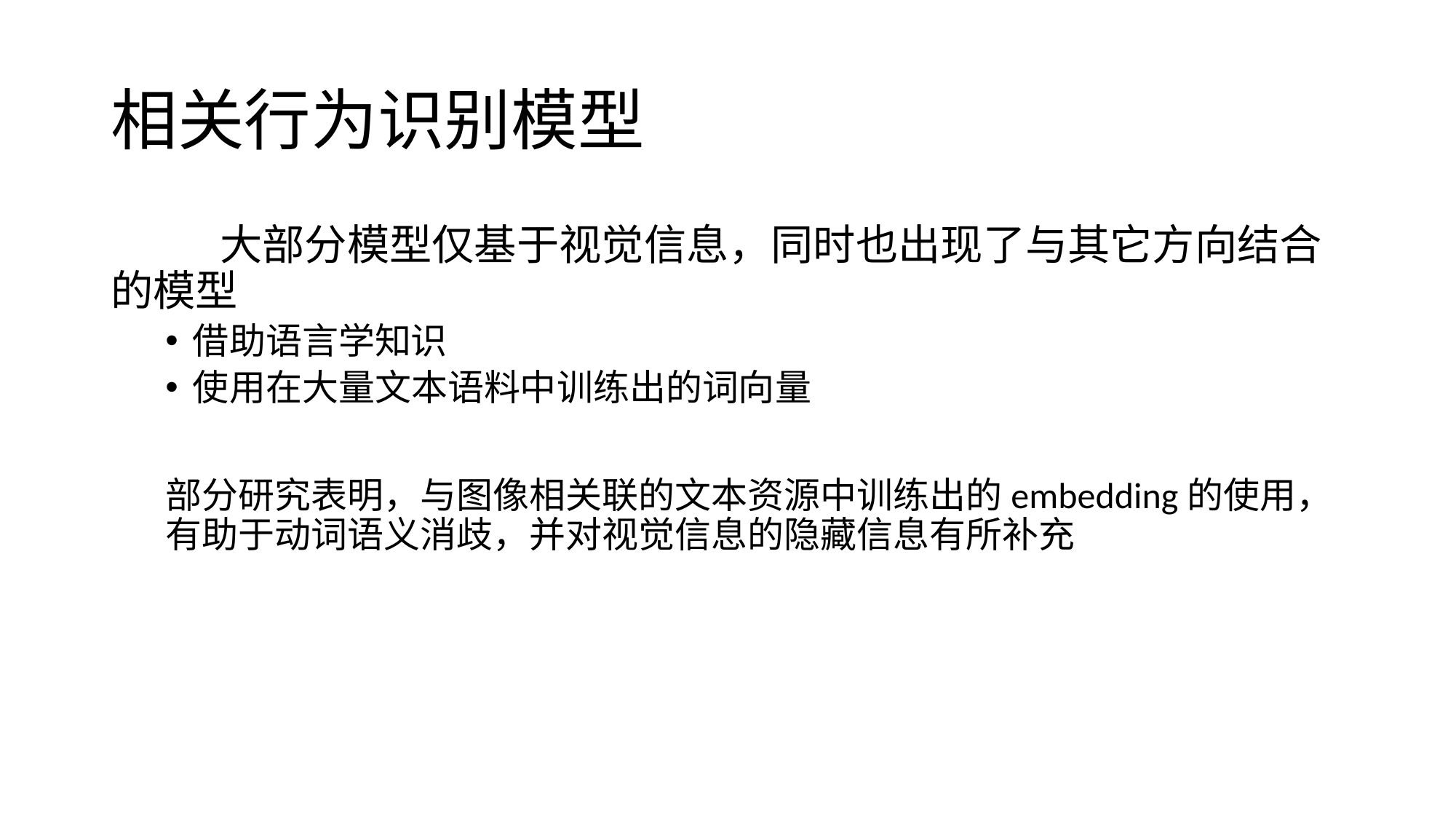

# 相关行为识别模型
	大部分模型仅基于视觉信息，同时也出现了与其它方向结合的模型
借助语言学知识
使用在大量文本语料中训练出的词向量

部分研究表明，与图像相关联的文本资源中训练出的embedding的使用，有助于动词语义消歧，并对视觉信息的隐藏信息有所补充